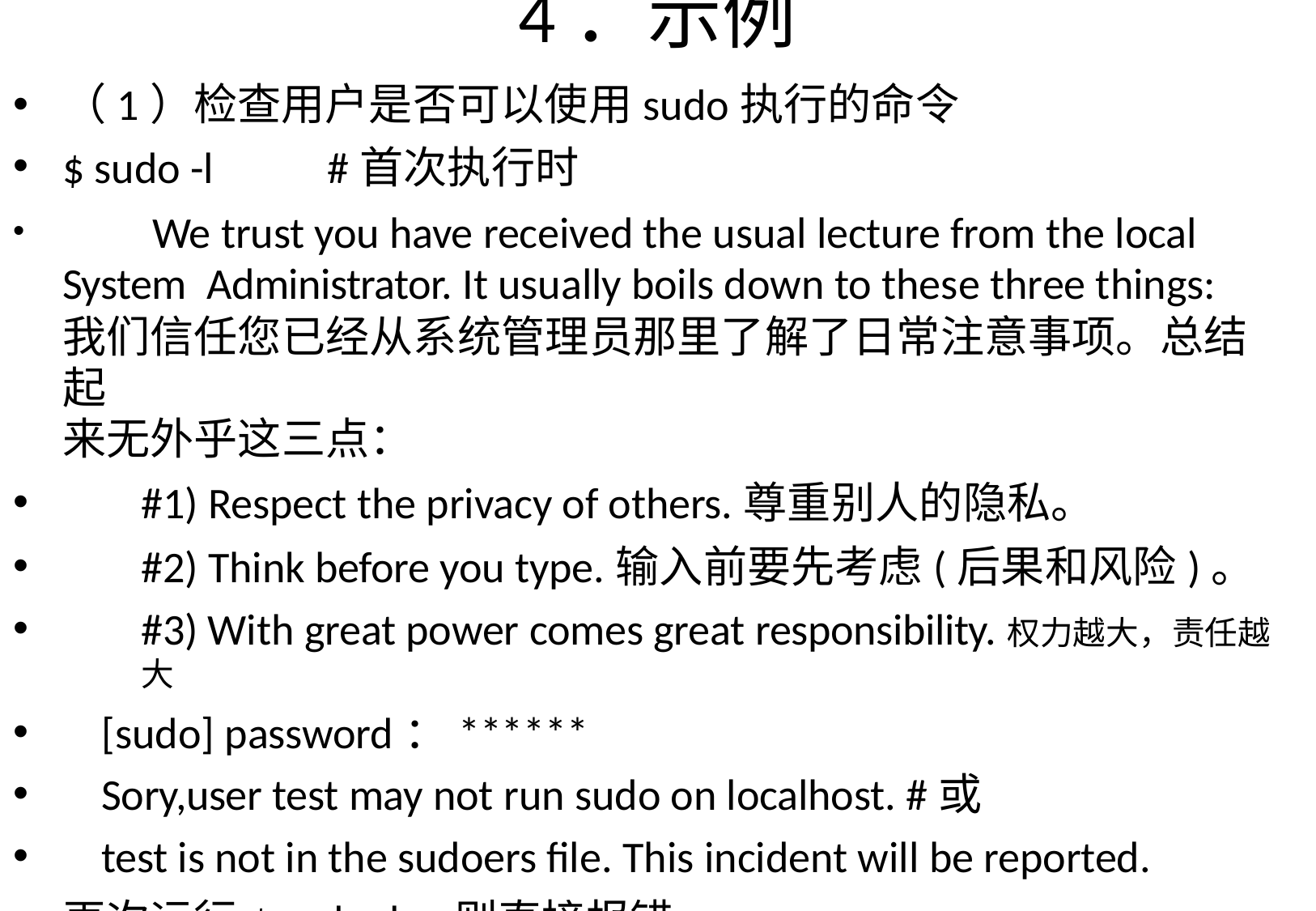

# 4．示例
（1）检查用户是否可以使用sudo执行的命令
$ sudo -l	#首次执行时
	We trust you have received the usual lecture from the local System  Administrator. It usually boils down to these three things:
我们信任您已经从系统管理员那里了解了日常注意事项。总结起
来无外乎这三点：
#1) Respect the privacy of others.尊重别人的隐私。
#2) Think before you type.输入前要先考虑(后果和风险)。
#3) With great power comes great responsibility.权力越大，责任越大
[sudo] password：******
Sory,user test may not run sudo on localhost. #或
test is not in the sudoers file. This incident will be reported.
再次运行$ sudo -l，则直接报错